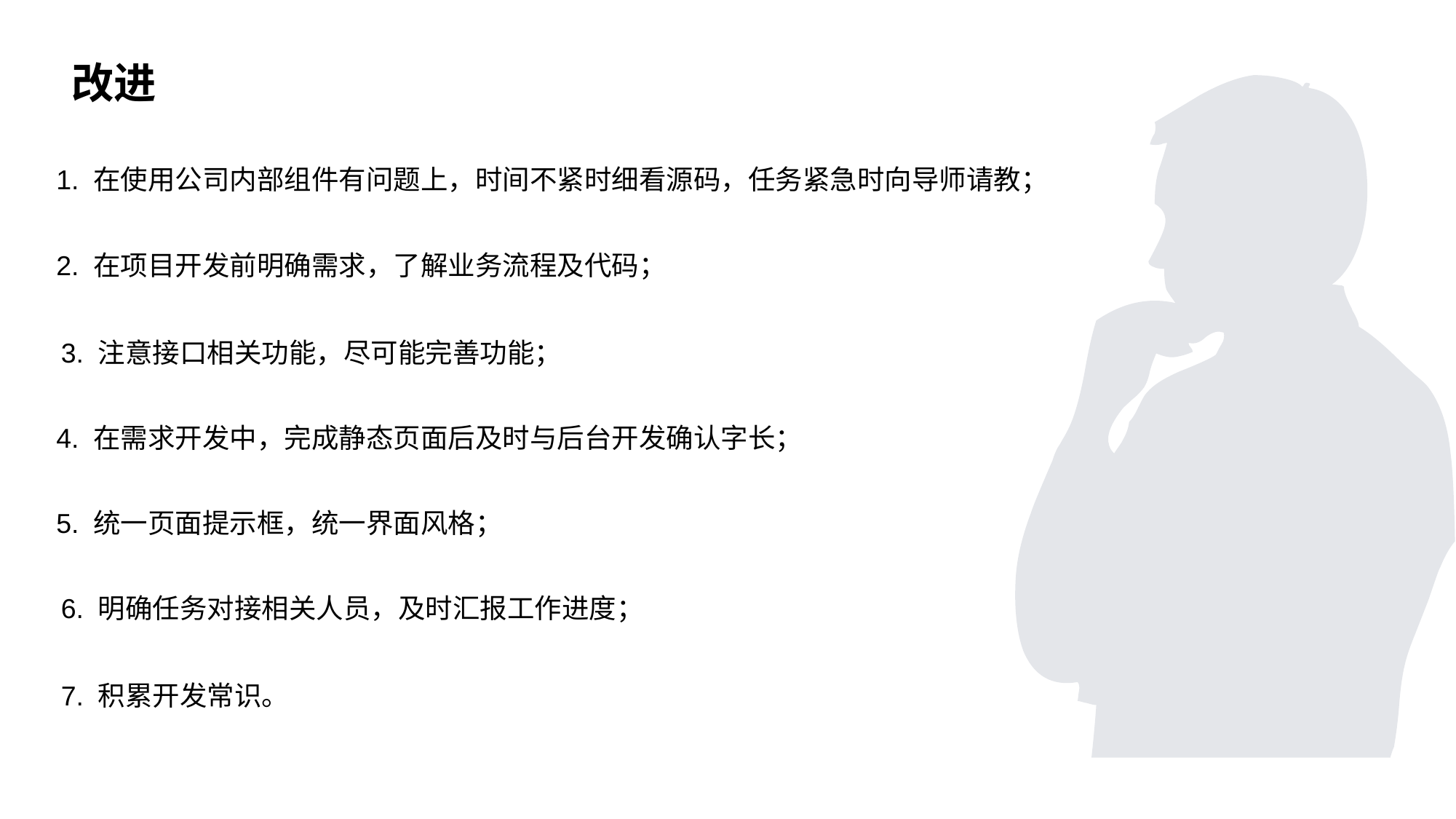

# 改进

1. 在使用公司内部组件有问题上，时间不紧时细看源码，任务紧急时向导师请教；
2. 在项目开发前明确需求，了解业务流程及代码；
3. 注意接口相关功能，尽可能完善功能；
4. 在需求开发中，完成静态页面后及时与后台开发确认字长；
5. 统一页面提示框，统一界面风格；
6. 明确任务对接相关人员，及时汇报工作进度；
7. 积累开发常识。
22